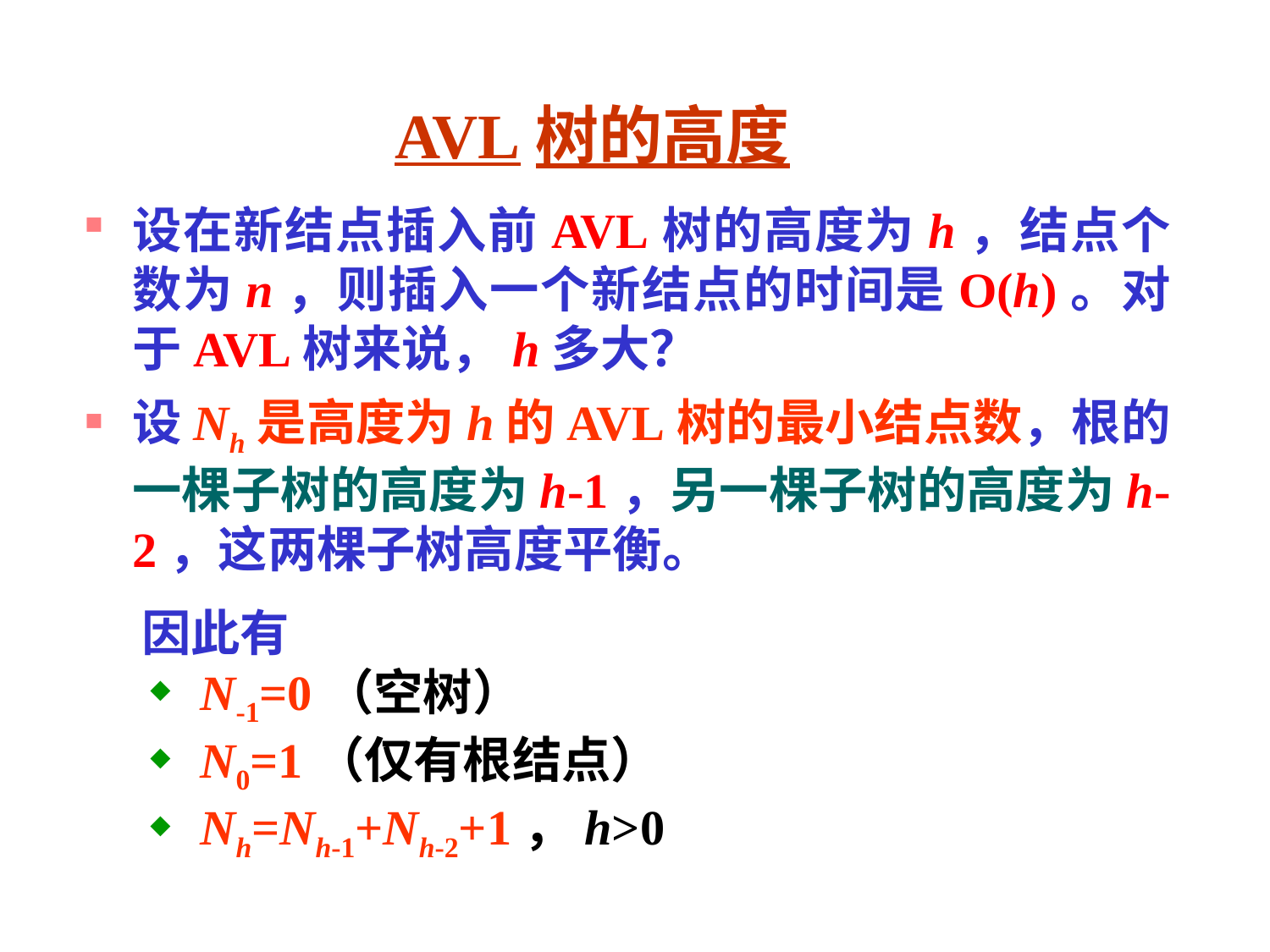

# AVL树的高度
设在新结点插入前AVL树的高度为h，结点个数为n，则插入一个新结点的时间是O(h)。对于AVL树来说，h多大？
设Nh是高度为h的AVL树的最小结点数，根的一棵子树的高度为h-1，另一棵子树的高度为h-2，这两棵子树高度平衡。
    因此有
 N-1=0（空树）
 N0=1（仅有根结点）
 Nh=Nh-1+Nh-2+1，h>0
168